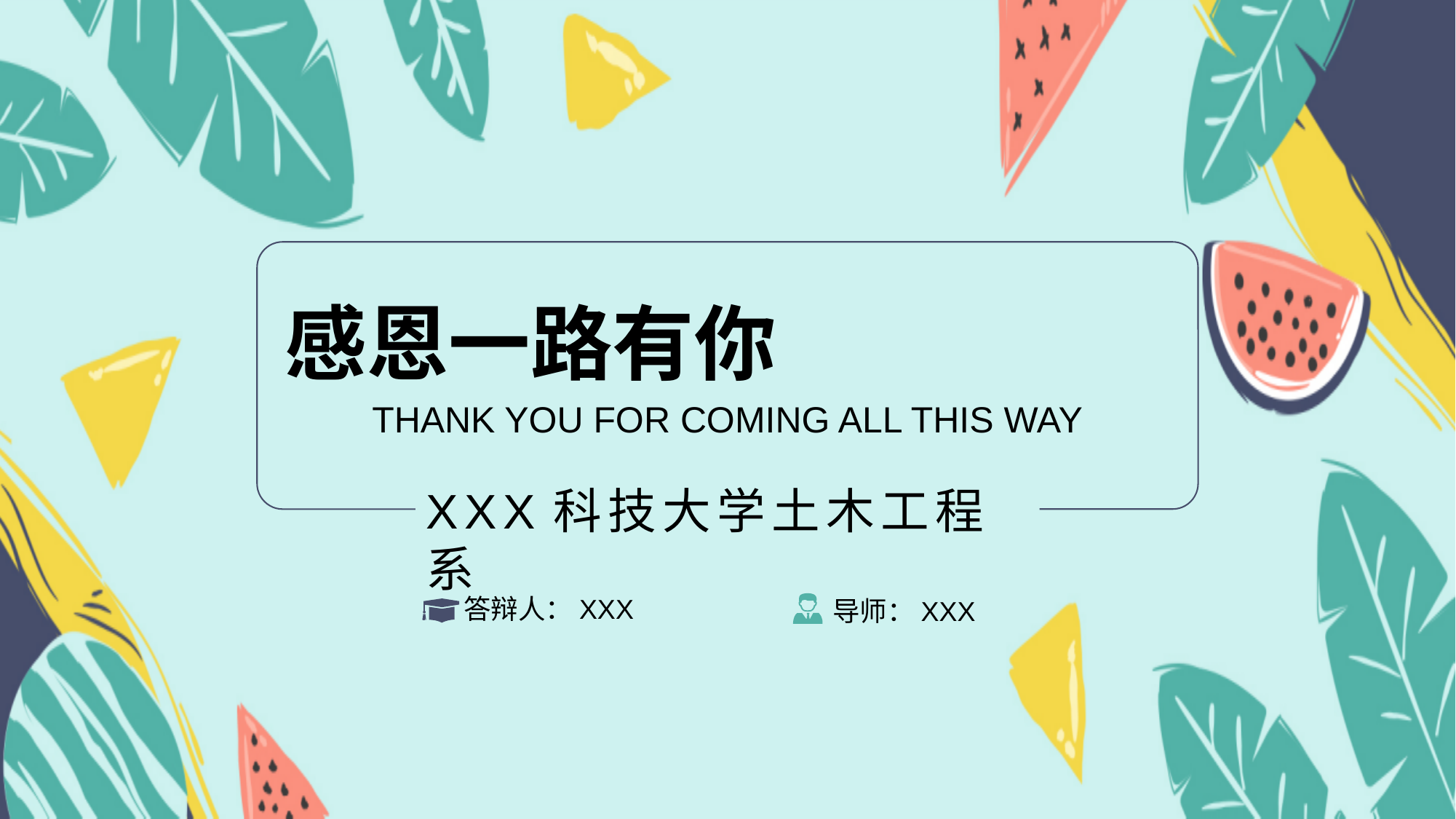

感恩一路有你
Thank you for coming all this way
XXX科技大学土木工程系
答辩人：XXX
导师：XXX